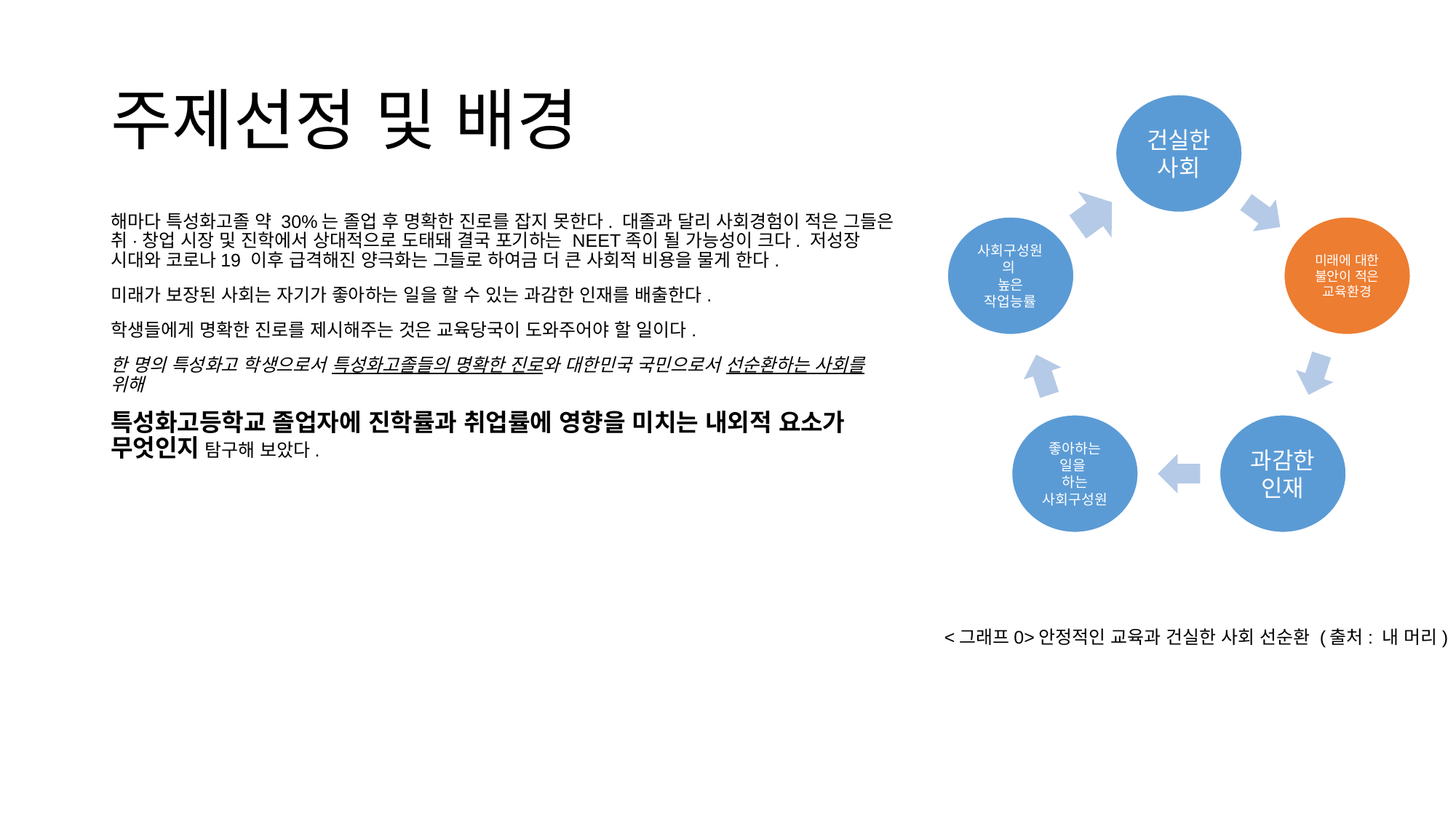

# 주제선정 및 배경
좋아하는 일을
하는 사회구성원
건실한 사회
과감한 인재
사회구성원의
높은 작업능률
미래에 대한
불안이 적은 교육환경
해마다 특성화고졸 약 30%는 졸업 후 명확한 진로를 잡지 못한다. 대졸과 달리 사회경험이 적은 그들은 취·창업 시장 및 진학에서 상대적으로 도태돼 결국 포기하는 NEET족이 될 가능성이 크다. 저성장 시대와 코로나19 이후 급격해진 양극화는 그들로 하여금 더 큰 사회적 비용을 물게 한다.
미래가 보장된 사회는 자기가 좋아하는 일을 할 수 있는 과감한 인재를 배출한다.
학생들에게 명확한 진로를 제시해주는 것은 교육당국이 도와주어야 할 일이다.
한 명의 특성화고 학생으로서 특성화고졸들의 명확한 진로와 대한민국 국민으로서 선순환하는 사회를 위해
특성화고등학교 졸업자에 진학률과 취업률에 영향을 미치는 내외적 요소가 무엇인지 탐구해 보았다.
<그래프0>안정적인 교육과 건실한 사회 선순환 (출처: 내 머리)